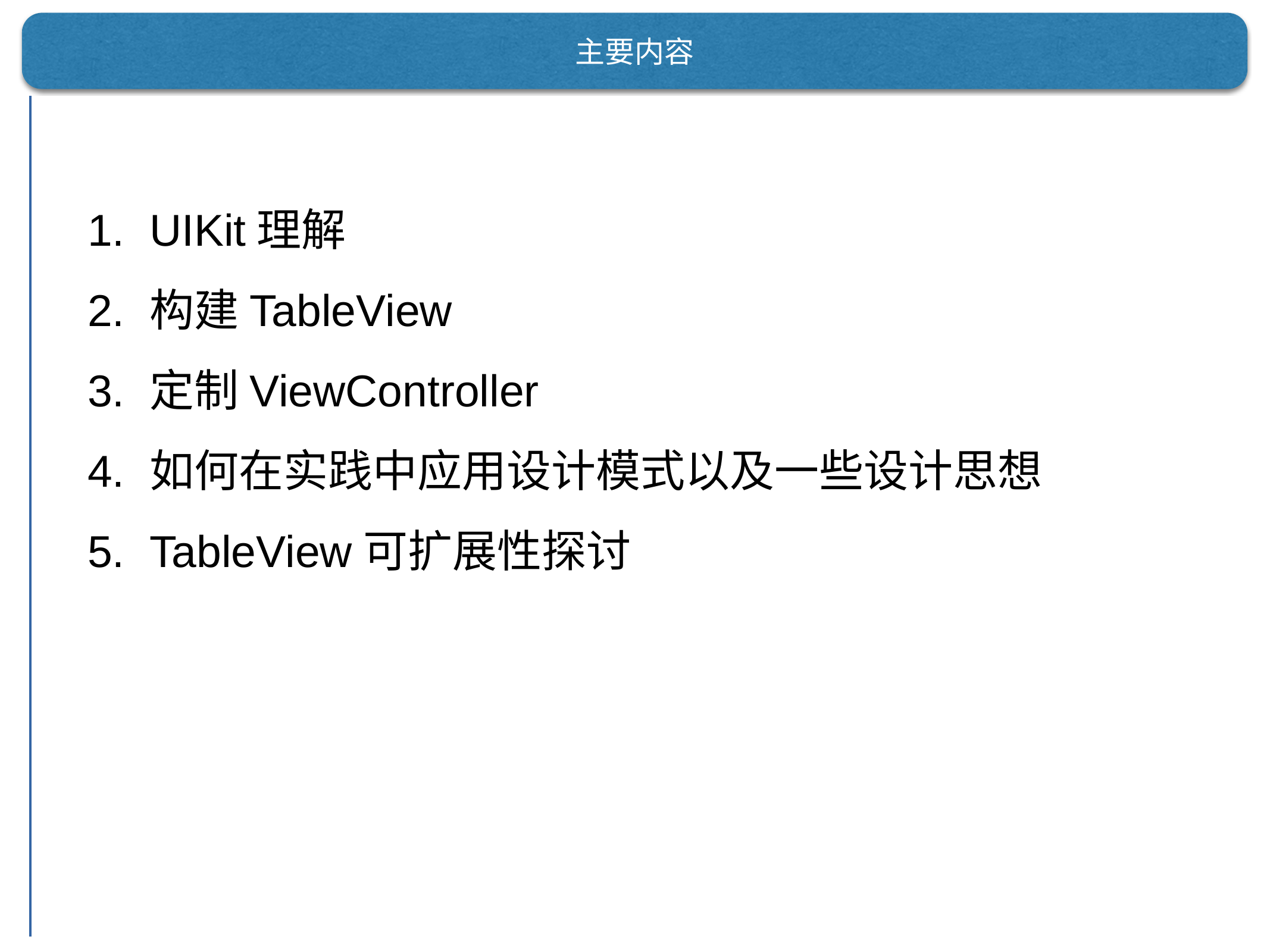

主要内容

UIKit理解
构建TableView
定制ViewController
如何在实践中应用设计模式以及一些设计思想
TableView可扩展性探讨